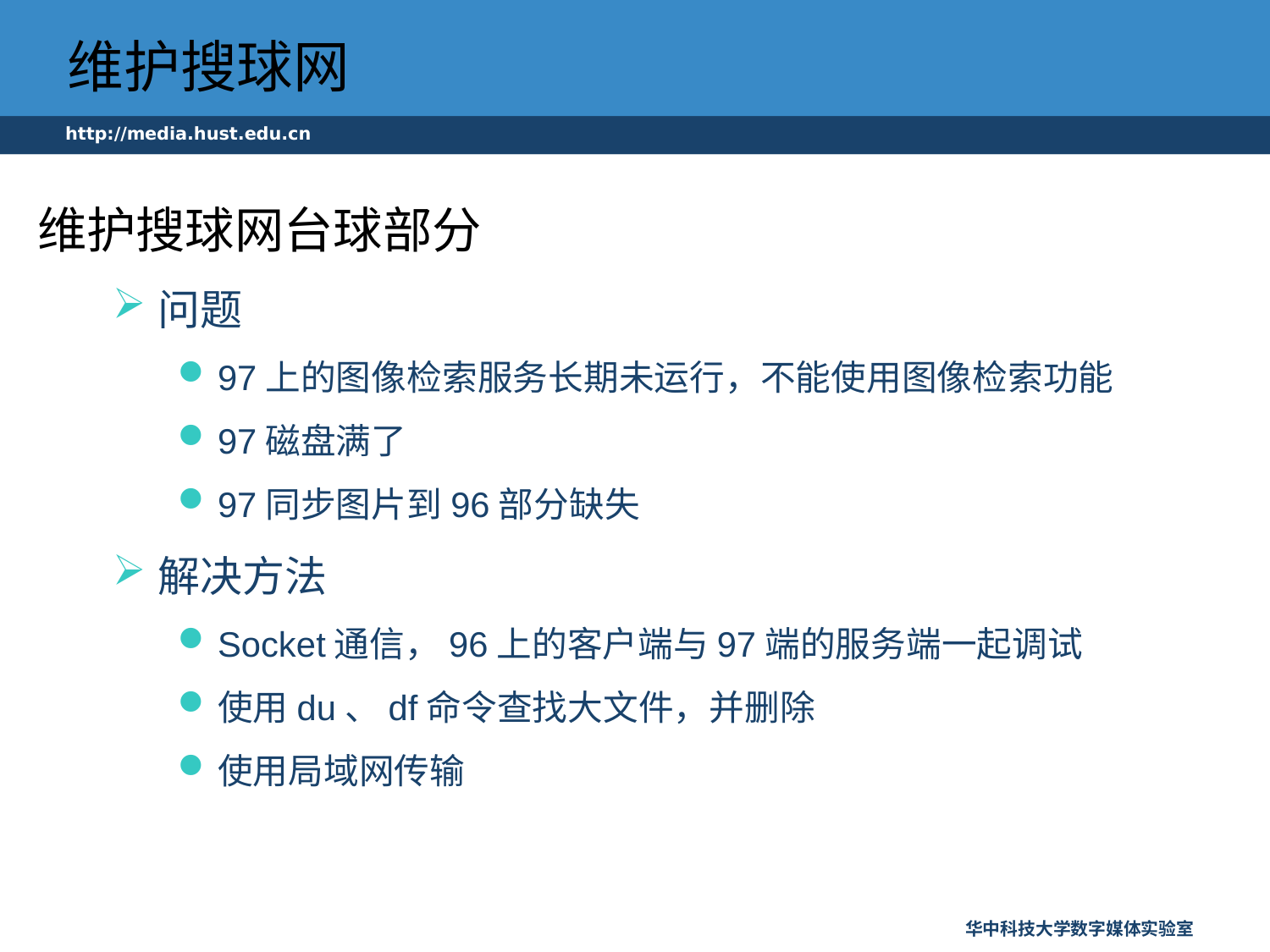

维护搜球网

http://media.hust.edu.cn
维护搜球网台球部分
问题
97上的图像检索服务长期未运行，不能使用图像检索功能
97磁盘满了
97同步图片到96部分缺失
解决方法
Socket通信，96上的客户端与97端的服务端一起调试
使用du、df命令查找大文件，并删除
使用局域网传输

华中科技大学数字媒体实验室